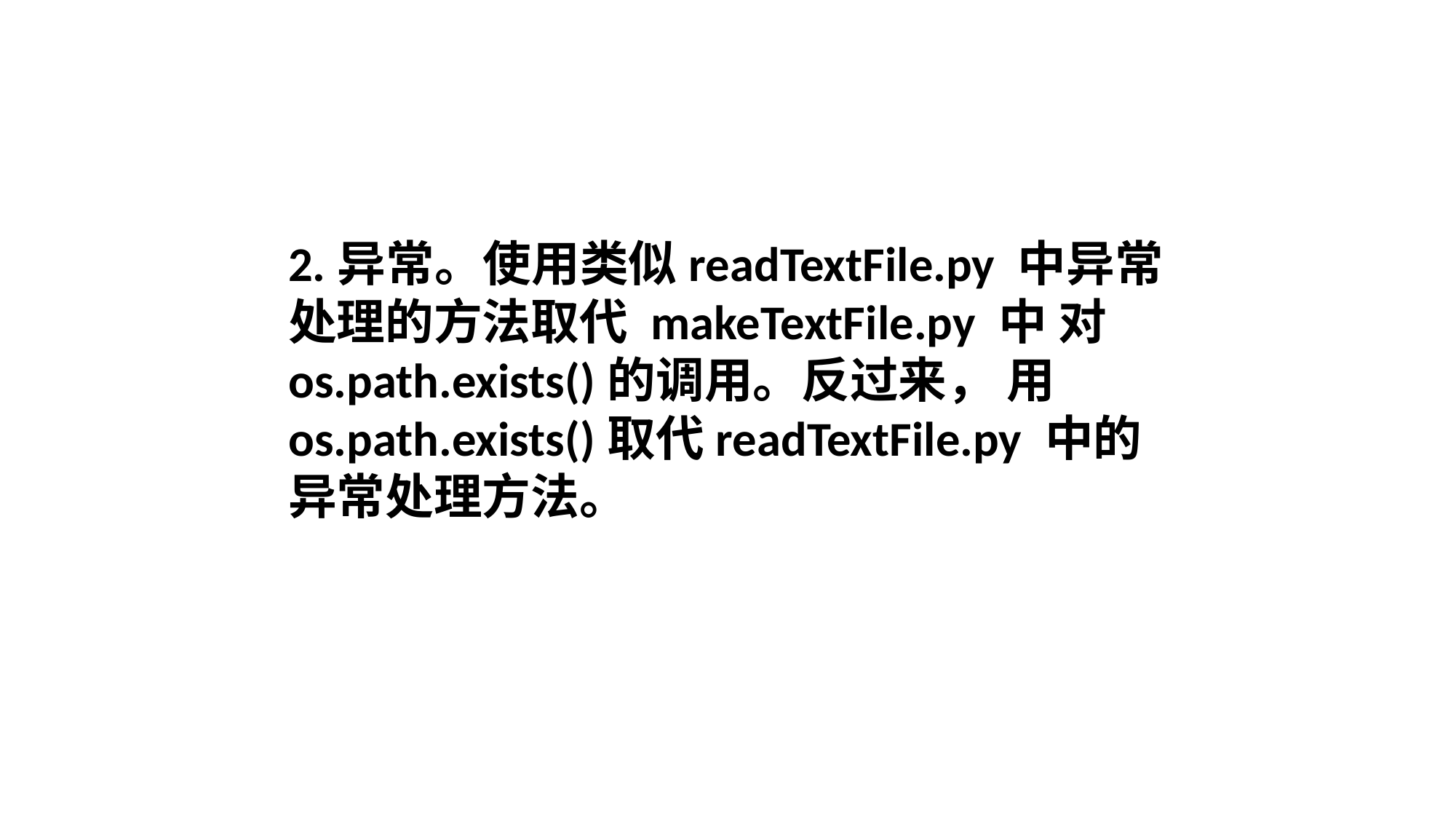

2.异常。使用类似readTextFile.py 中异常处理的方法取代 makeTextFile.py 中 对 os.path.exists()的调用。反过来， 用os.path.exists()取代readTextFile.py 中的异常处理方法。